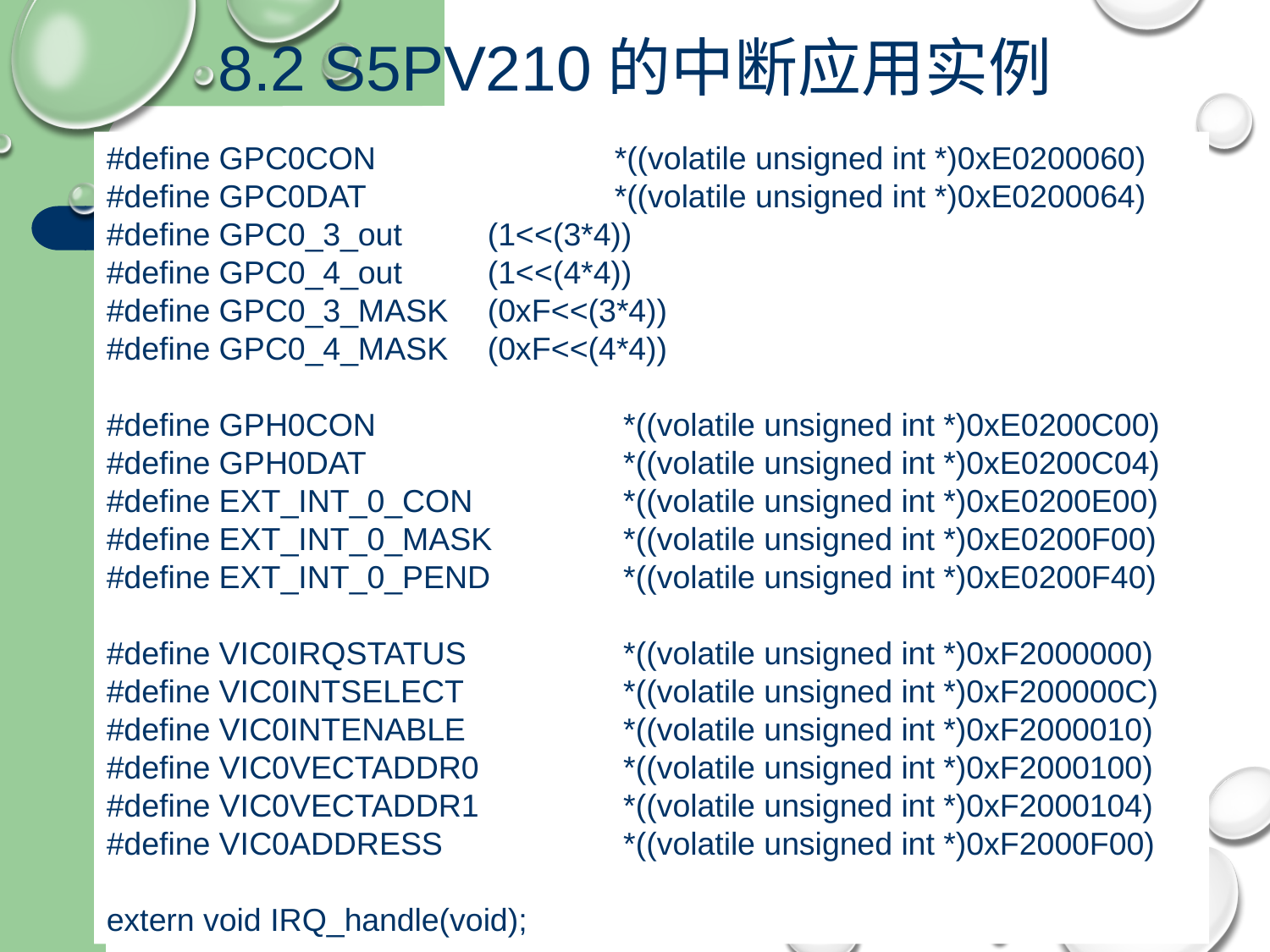

8.2 S5PV210的中断应用实例
#define GPC0CON		*((volatile unsigned int *)0xE0200060)
#define GPC0DAT		*((volatile unsigned int *)0xE0200064)
#define GPC0_3_out	(1<<(3*4))
#define GPC0_4_out	(1<<(4*4))
#define GPC0_3_MASK	(0xF<<(3*4))
#define GPC0_4_MASK	(0xF<<(4*4))

#define GPH0CON		 *((volatile unsigned int *)0xE0200C00)
#define GPH0DAT		 *((volatile unsigned int *)0xE0200C04)
#define EXT_INT_0_CON		 *((volatile unsigned int *)0xE0200E00)
#define EXT_INT_0_MASK	 *((volatile unsigned int *)0xE0200F00)
#define EXT_INT_0_PEND 	 *((volatile unsigned int *)0xE0200F40)

#define VIC0IRQSTATUS		 *((volatile unsigned int *)0xF2000000)
#define VIC0INTSELECT      	 *((volatile unsigned int *)0xF200000C)
#define VIC0INTENABLE       	 *((volatile unsigned int *)0xF2000010)
#define VIC0VECTADDR0      	 *((volatile unsigned int *)0xF2000100)
#define VIC0VECTADDR1      	 *((volatile unsigned int *)0xF2000104)
#define VIC0ADDRESS        	 *((volatile unsigned int *)0xF2000F00)

extern void IRQ_handle(void);
(2) 初始化程序